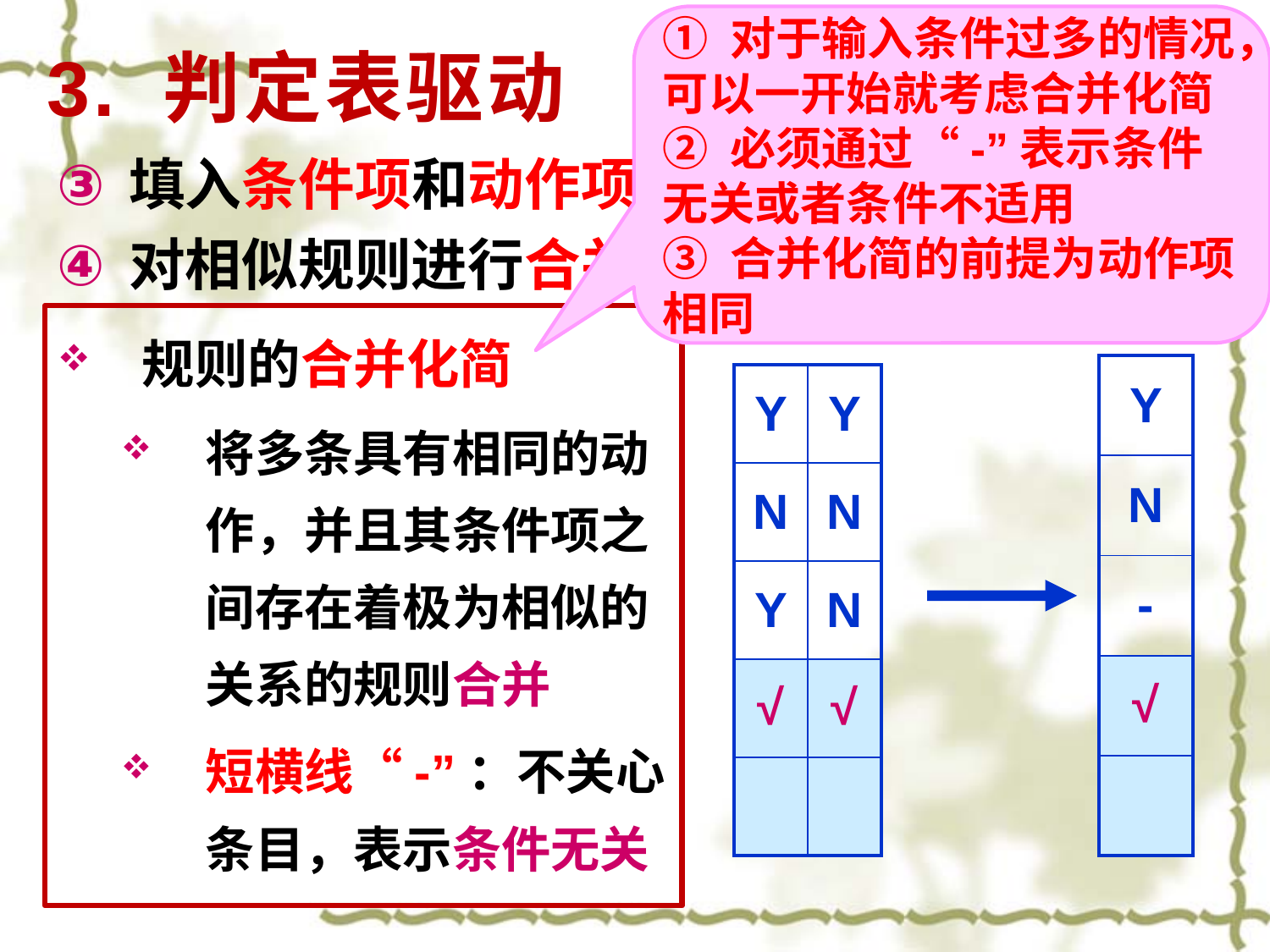

# 3. 判定表驱动
① 对于输入条件过多的情况，可以一开始就考虑合并化简
② 必须通过“-”表示条件无关或者条件不适用
③ 合并化简的前提为动作项相同
填入条件项和动作项
对相似规则进行合并化简
规则的合并化简
将多条具有相同的动作，并且其条件项之间存在着极为相似的关系的规则合并
短横线“-”：不关心条目，表示条件无关
| Y |
| --- |
| N |
| - |
| √ |
|  |
| Y | Y |
| --- | --- |
| N | N |
| Y | N |
| √ | √ |
|  |  |